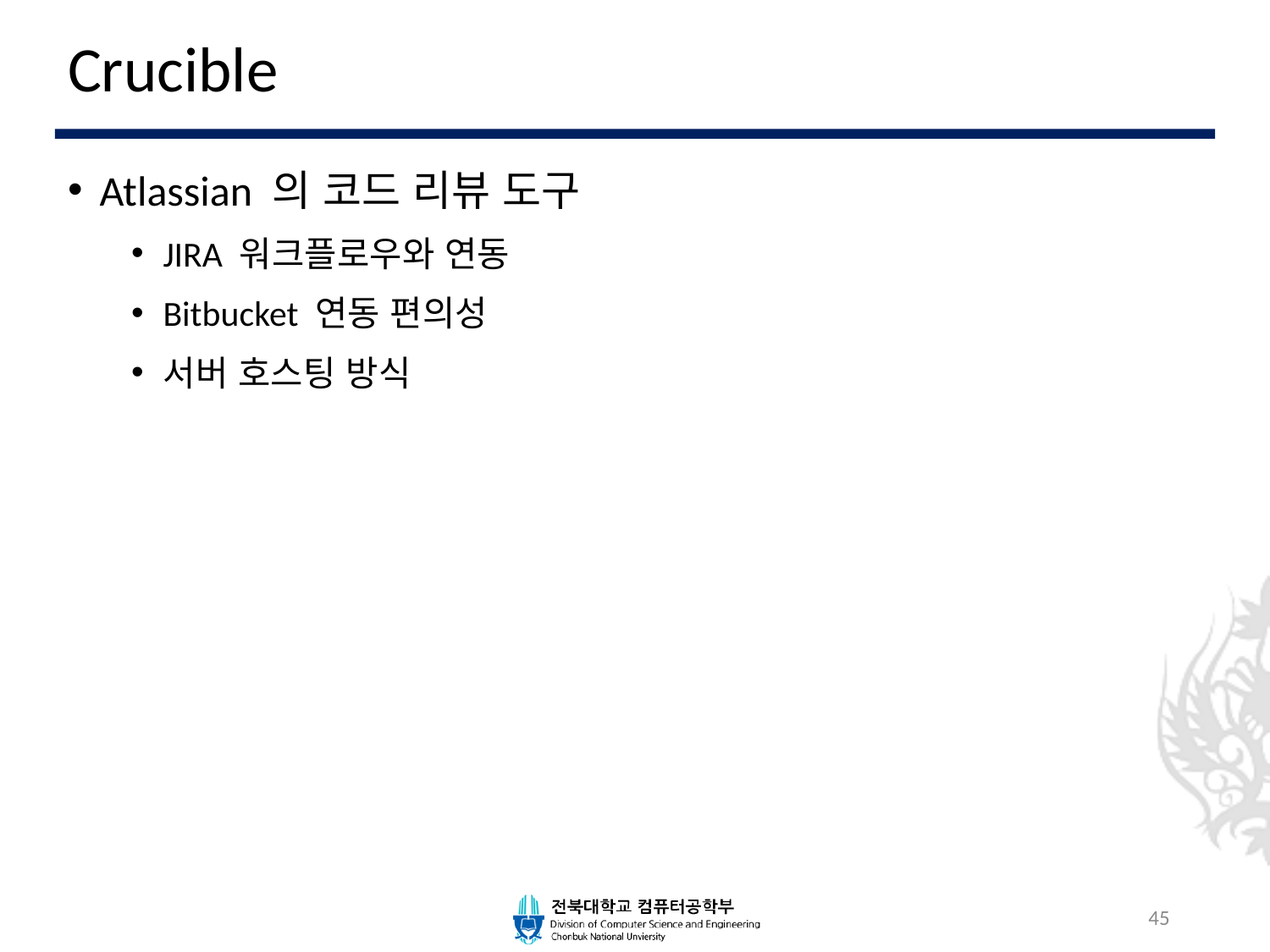

# Crucible
Atlassian 의 코드 리뷰 도구
JIRA 워크플로우와 연동
Bitbucket 연동 편의성
서버 호스팅 방식

45